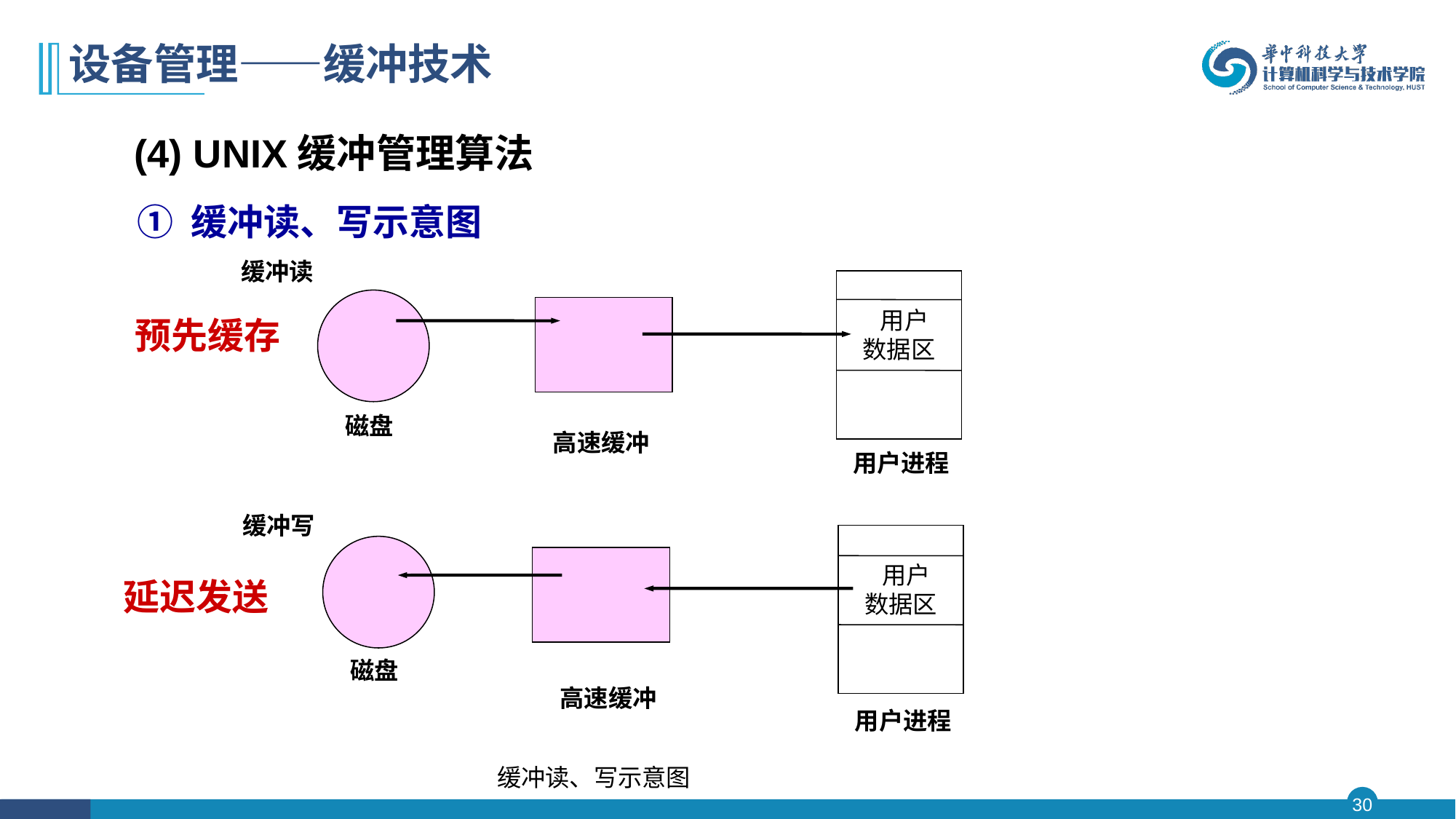

# 设备管理——缓冲技术
      (4) UNIX缓冲管理算法
① 缓冲读、写示意图
缓冲读

 用户
数据区

磁盘
高速缓冲
用户进程
预先缓存
缓冲写

 用户
数据区

磁盘
高速缓冲
用户进程
延迟发送
缓冲读、写示意图